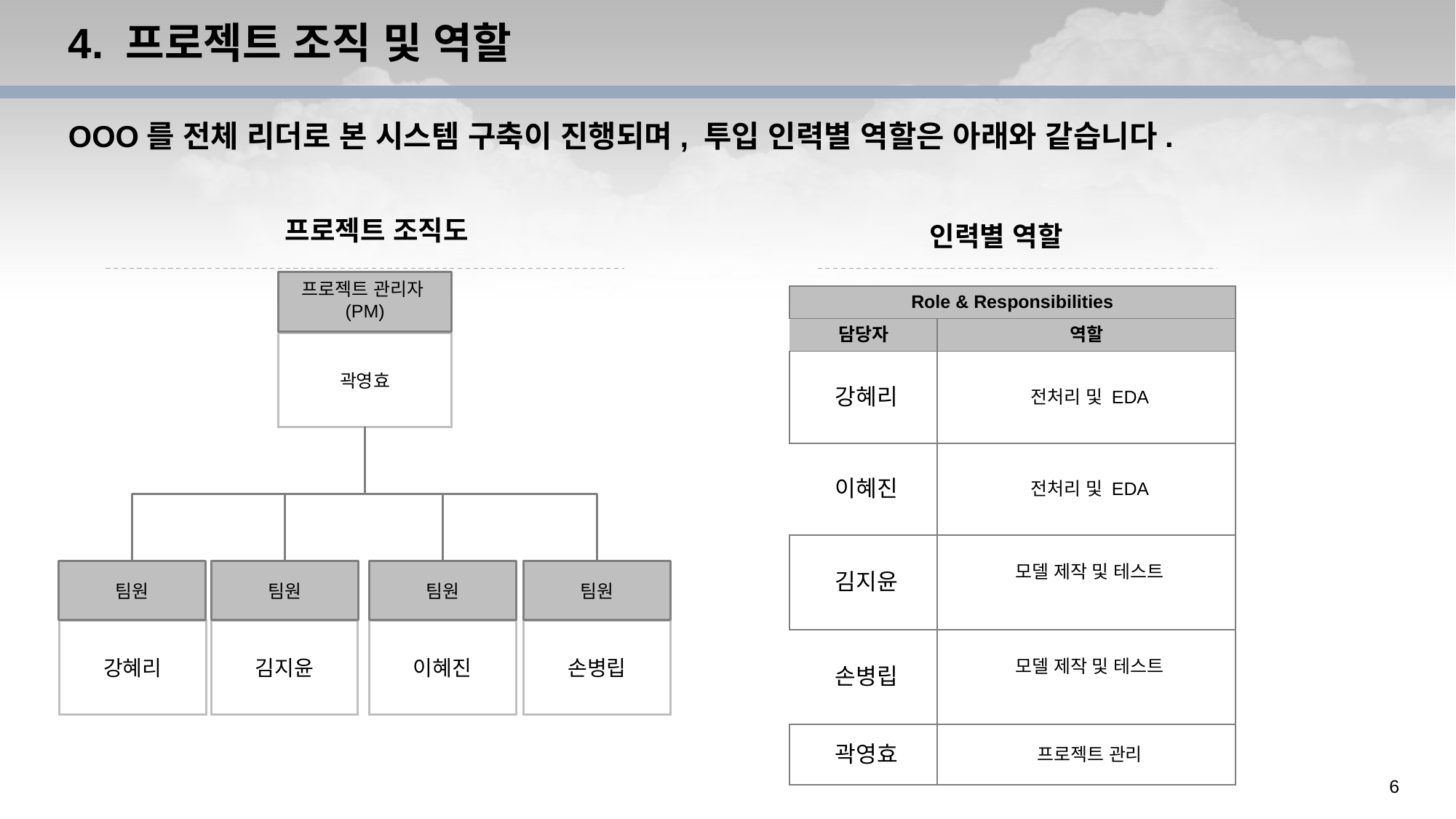

# 4. 프로젝트 조직 및 역할
OOO를 전체 리더로 본 시스템 구축이 진행되며, 투입 인력별 역할은 아래와 같습니다.
프로젝트 조직도
인력별 역할
프로젝트 관리자(PM)
곽영효
팀원
강혜리
팀원
김지윤
팀원
이혜진
팀원
손병립
| Role & Responsibilities |  |
| --- | --- |
| 담당자 | 역할 |
| 강혜리 | 전처리 및 EDA |
| 이혜진 | 전처리 및 EDA |
| 김지윤 | 모델 제작 및 테스트 |
| 손병립 | 모델 제작 및 테스트 |
| 곽영효 | 프로젝트 관리 |